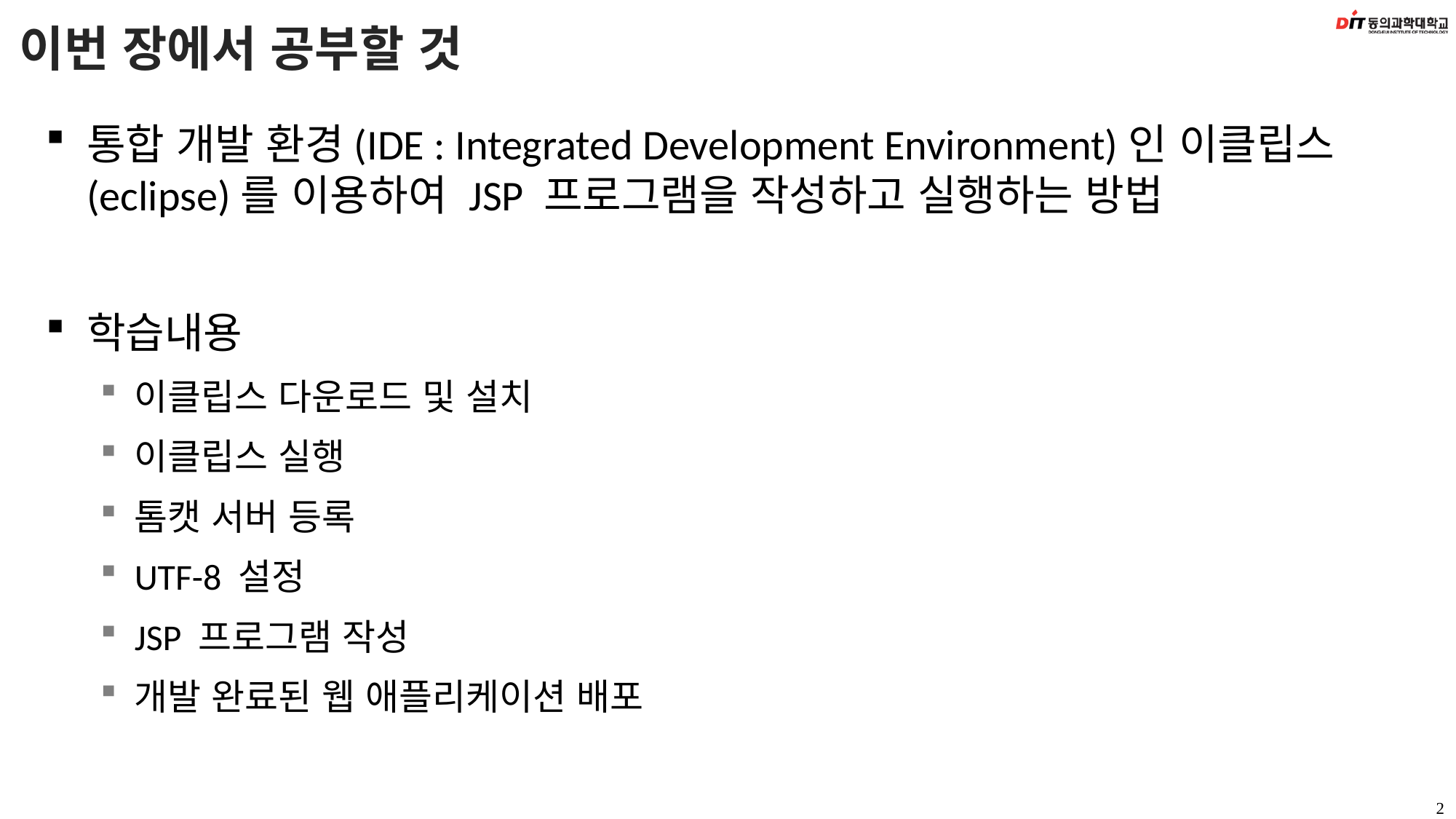

# 이번 장에서 공부할 것
통합 개발 환경(IDE : Integrated Development Environment)인 이클립스(eclipse)를 이용하여 JSP 프로그램을 작성하고 실행하는 방법

학습내용
이클립스 다운로드 및 설치
이클립스 실행
톰캣 서버 등록
UTF-8 설정
JSP 프로그램 작성
개발 완료된 웹 애플리케이션 배포
2